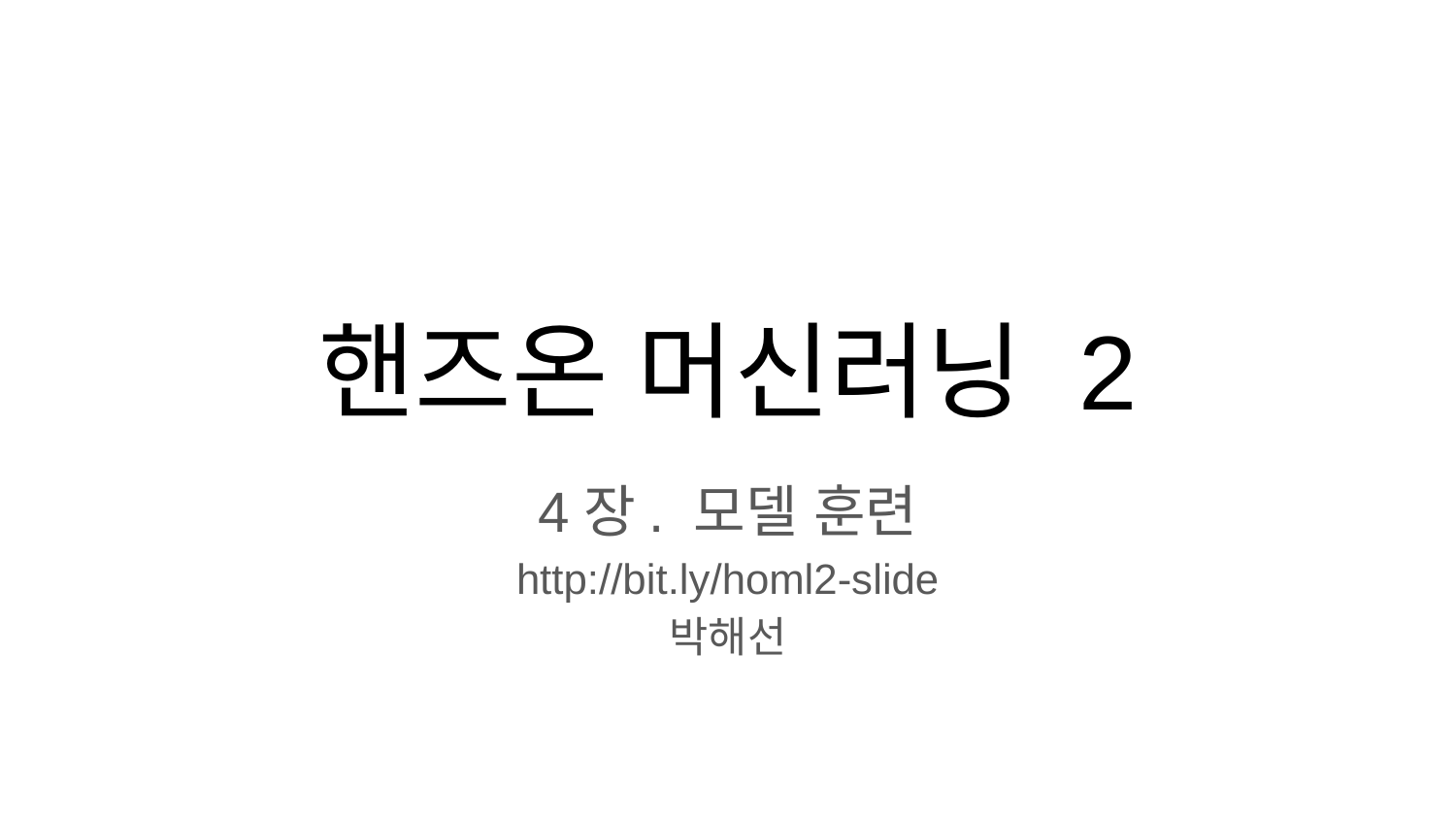

# 핸즈온 머신러닝 2
4장. 모델 훈련
http://bit.ly/homl2-slide
박해선